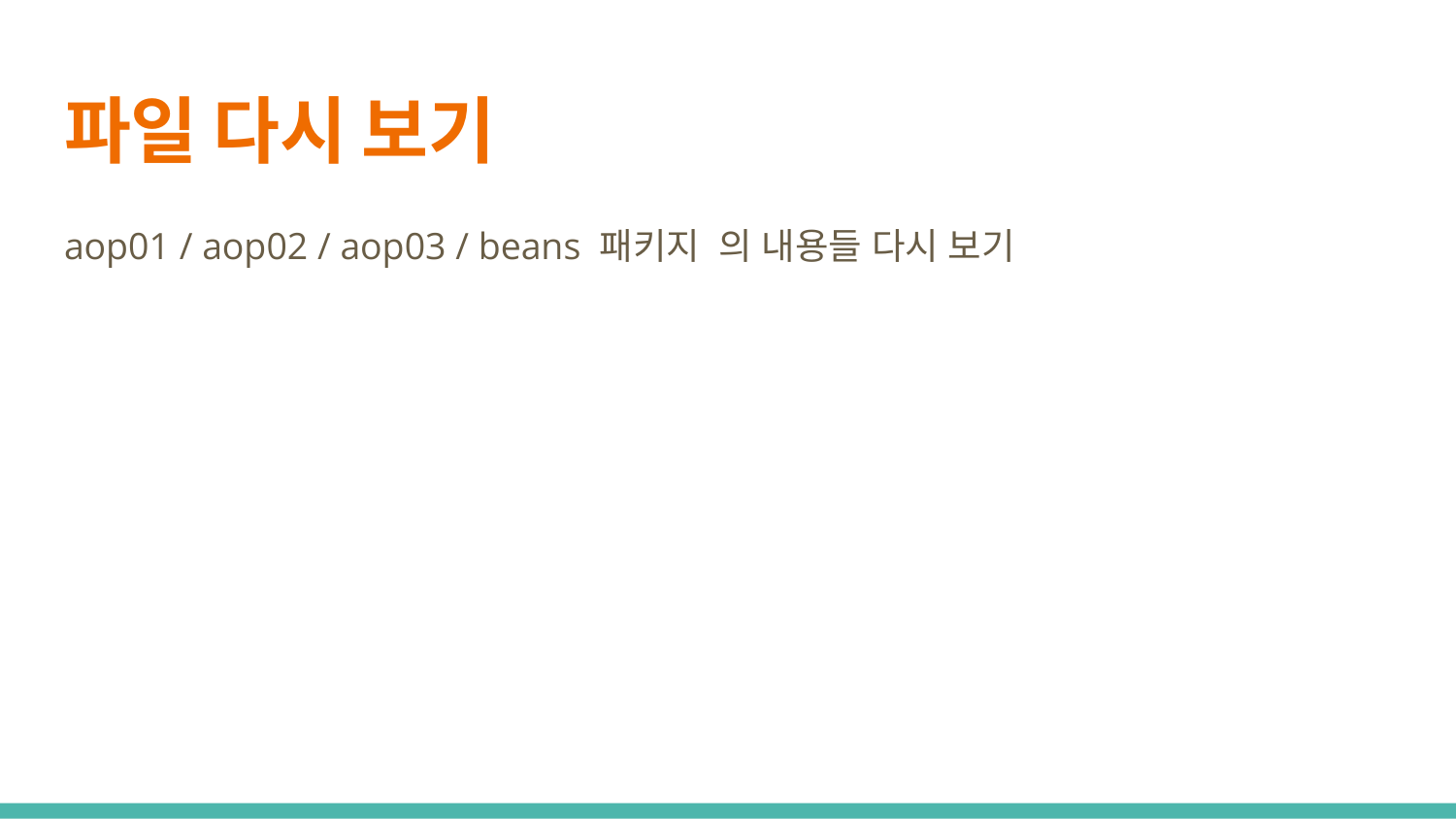

# 파일 다시 보기
aop01 / aop02 / aop03 / beans 패키지  의 내용들 다시 보기